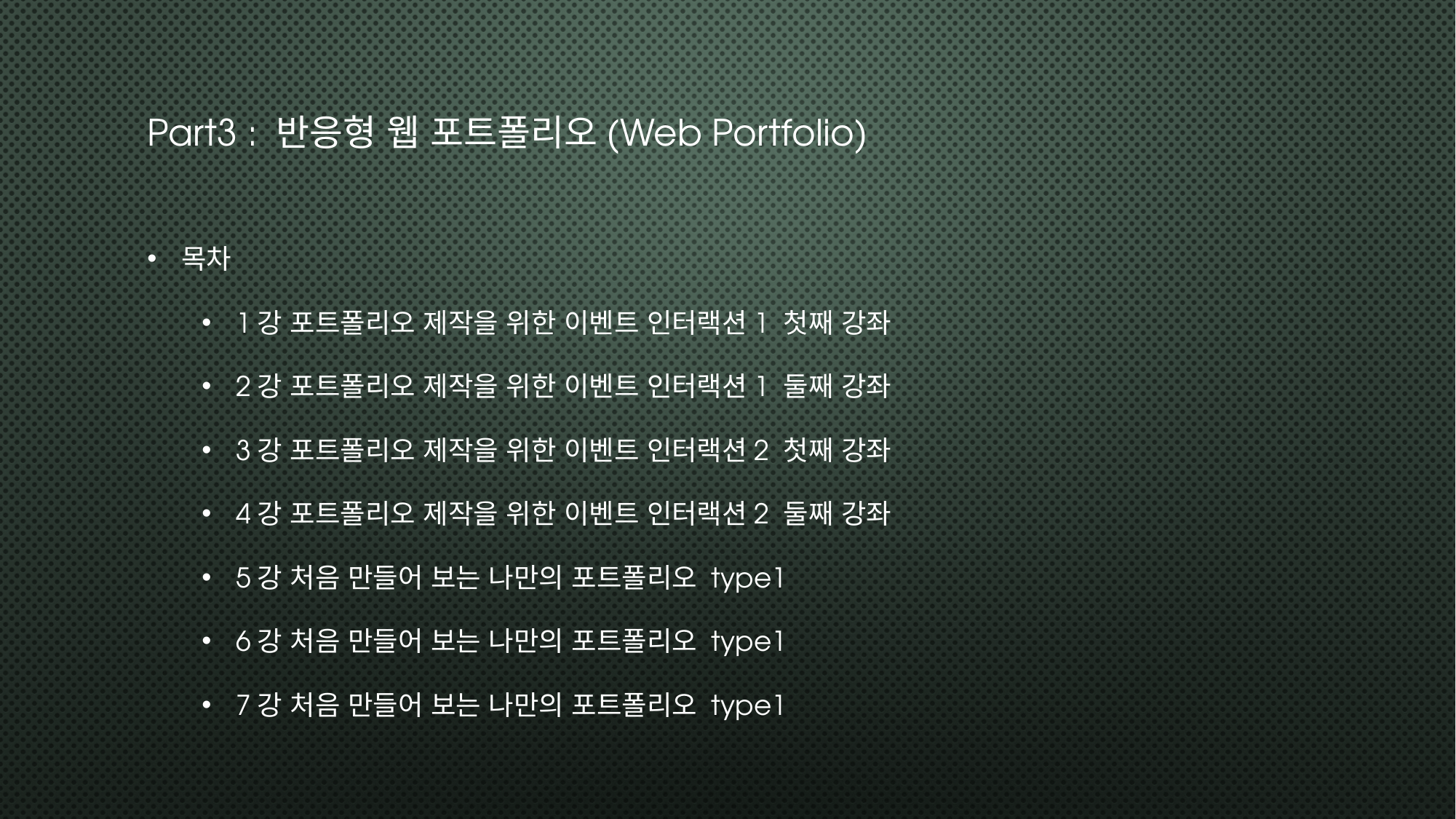

# Part3 : 반응형 웹 포트폴리오(Web Portfolio)
목차
1강 포트폴리오 제작을 위한 이벤트 인터랙션1 첫째 강좌
2강 포트폴리오 제작을 위한 이벤트 인터랙션1 둘째 강좌
3강 포트폴리오 제작을 위한 이벤트 인터랙션2 첫째 강좌
4강 포트폴리오 제작을 위한 이벤트 인터랙션2 둘째 강좌
5강 처음 만들어 보는 나만의 포트폴리오 type1
6강 처음 만들어 보는 나만의 포트폴리오 type1
7강 처음 만들어 보는 나만의 포트폴리오 type1